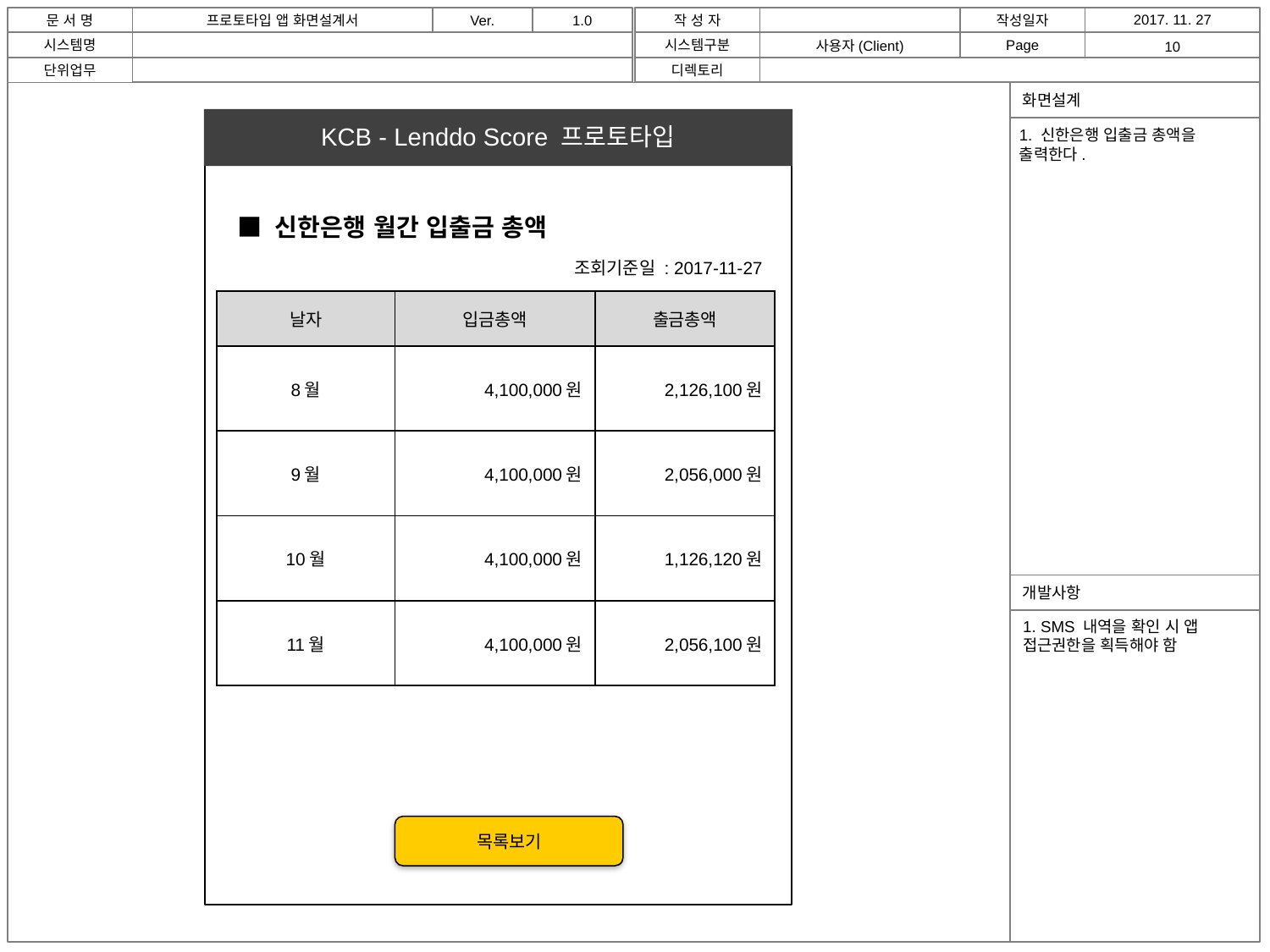

KCB - Lenddo Score 프로토타입

1. 신한은행 입출금 총액을 출력한다.

■ 신한은행 월간 입출금 총액
조회기준일 : 2017-11-27
| 날자 | 입금총액 | 출금총액 |
| --- | --- | --- |
| 8월 | 4,100,000원 | 2,126,100원 |
| 9월 | 4,100,000원 | 2,056,000원 |
| 10월 | 4,100,000원 | 1,126,120원 |
| 11월 | 4,100,000원 | 2,056,100원 |
1. SMS 내역을 확인 시 앱 접근권한을 획득해야 함
목록보기